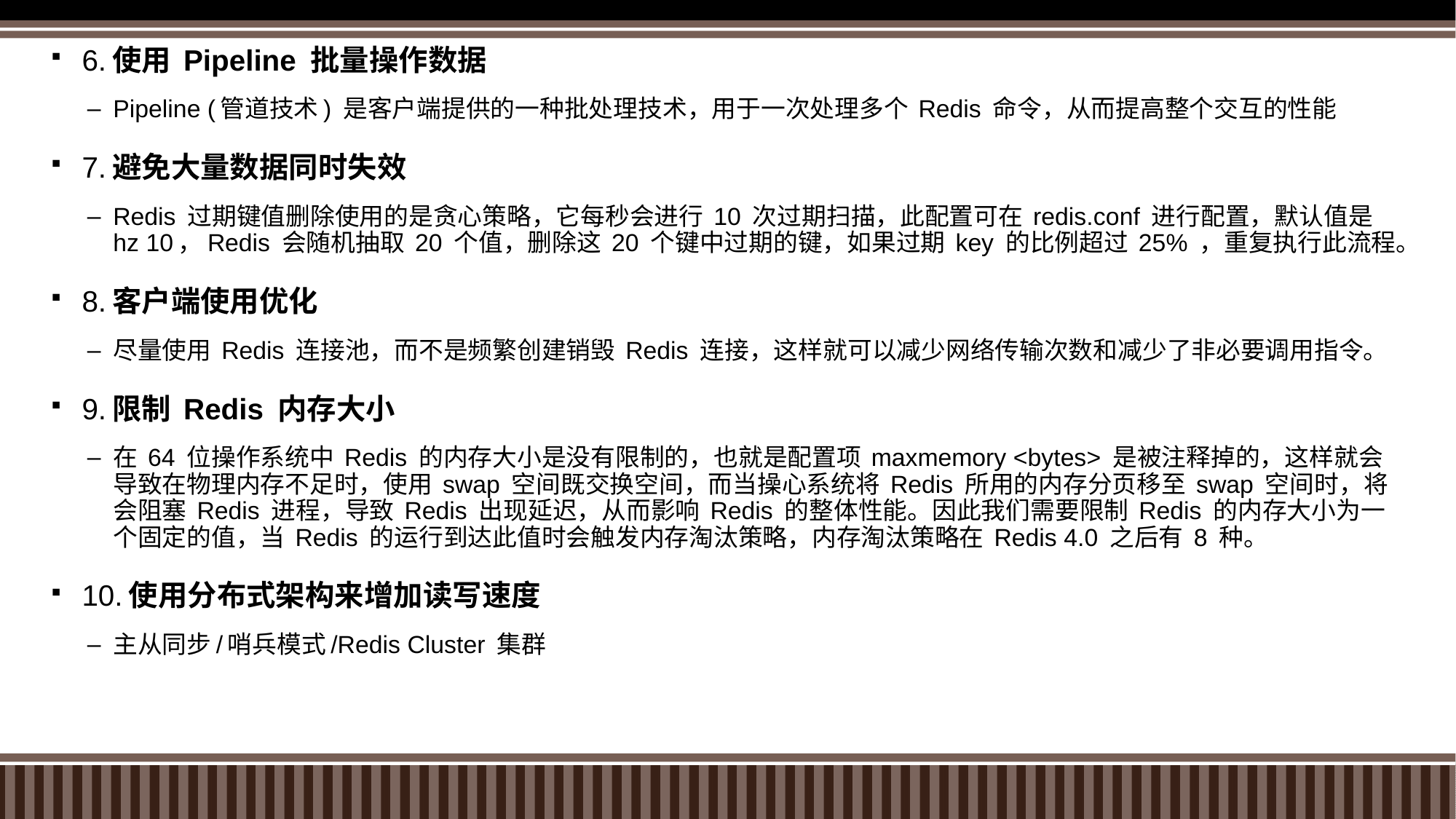

6.使用 Pipeline 批量操作数据
Pipeline (管道技术) 是客户端提供的一种批处理技术，用于一次处理多个 Redis 命令，从而提高整个交互的性能
7.避免大量数据同时失效
Redis 过期键值删除使用的是贪心策略，它每秒会进行 10 次过期扫描，此配置可在 redis.conf 进行配置，默认值是 hz 10，Redis 会随机抽取 20 个值，删除这 20 个键中过期的键，如果过期 key 的比例超过 25% ，重复执行此流程。
8.客户端使用优化
尽量使用 Redis 连接池，而不是频繁创建销毁 Redis 连接，这样就可以减少网络传输次数和减少了非必要调用指令。
9.限制 Redis 内存大小
在 64 位操作系统中 Redis 的内存大小是没有限制的，也就是配置项 maxmemory <bytes> 是被注释掉的，这样就会导致在物理内存不足时，使用 swap 空间既交换空间，而当操心系统将 Redis 所用的内存分页移至 swap 空间时，将会阻塞 Redis 进程，导致 Redis 出现延迟，从而影响 Redis 的整体性能。因此我们需要限制 Redis 的内存大小为一个固定的值，当 Redis 的运行到达此值时会触发内存淘汰策略，内存淘汰策略在 Redis 4.0 之后有 8 种。
10.使用分布式架构来增加读写速度
主从同步/哨兵模式/Redis Cluster 集群